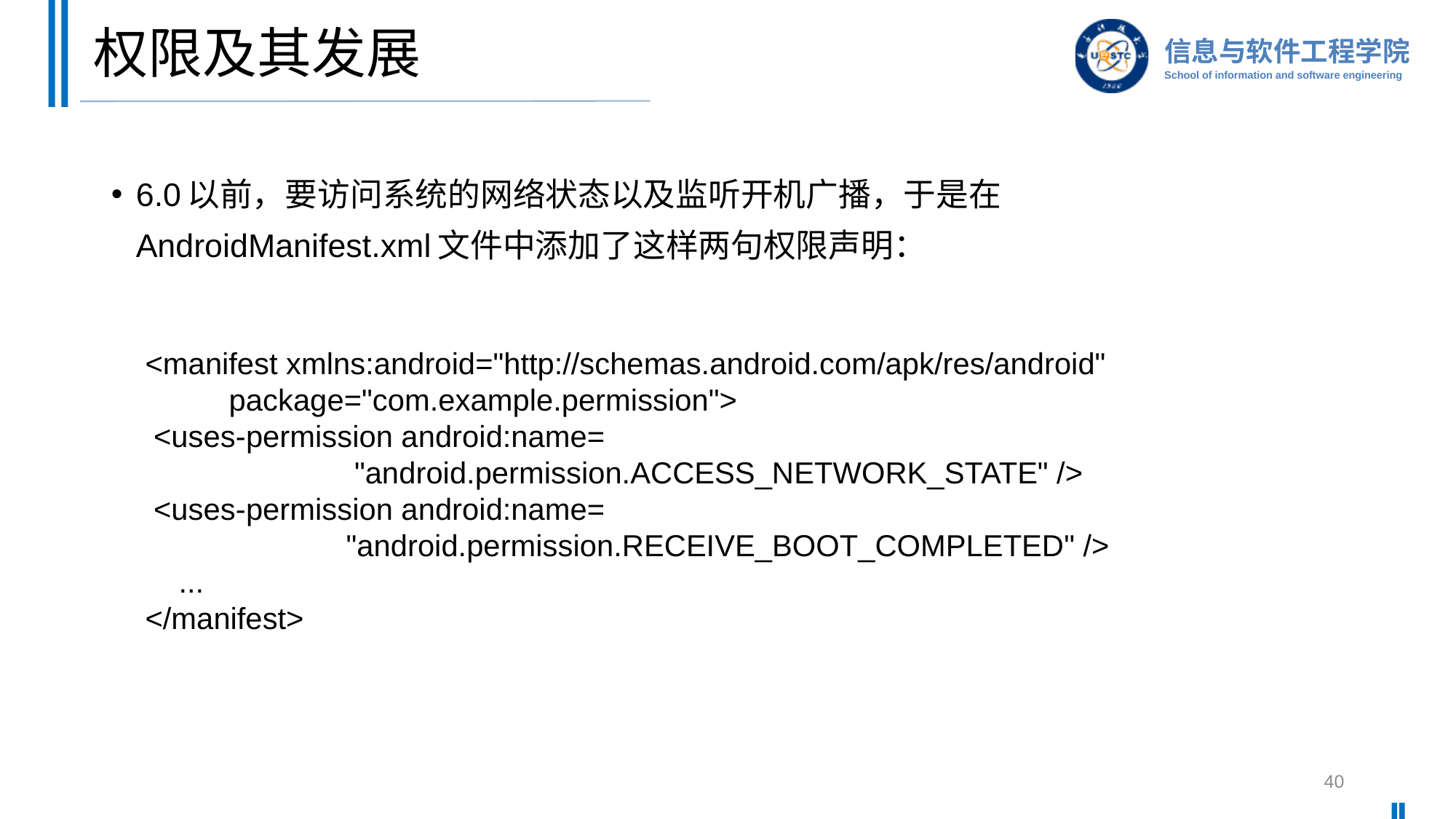

# 权限及其发展
6.0以前，要访问系统的网络状态以及监听开机广播，于是在AndroidManifest.xml文件中添加了这样两句权限声明：

<manifest xmlns:android="http://schemas.android.com/apk/res/android"
          package="com.example.permission">
 <uses-permission android:name=
                         "android.permission.ACCESS_NETWORK_STATE" />
 <uses-permission android:name=
                        "android.permission.RECEIVE_BOOT_COMPLETED" />
    ...
</manifest>

40